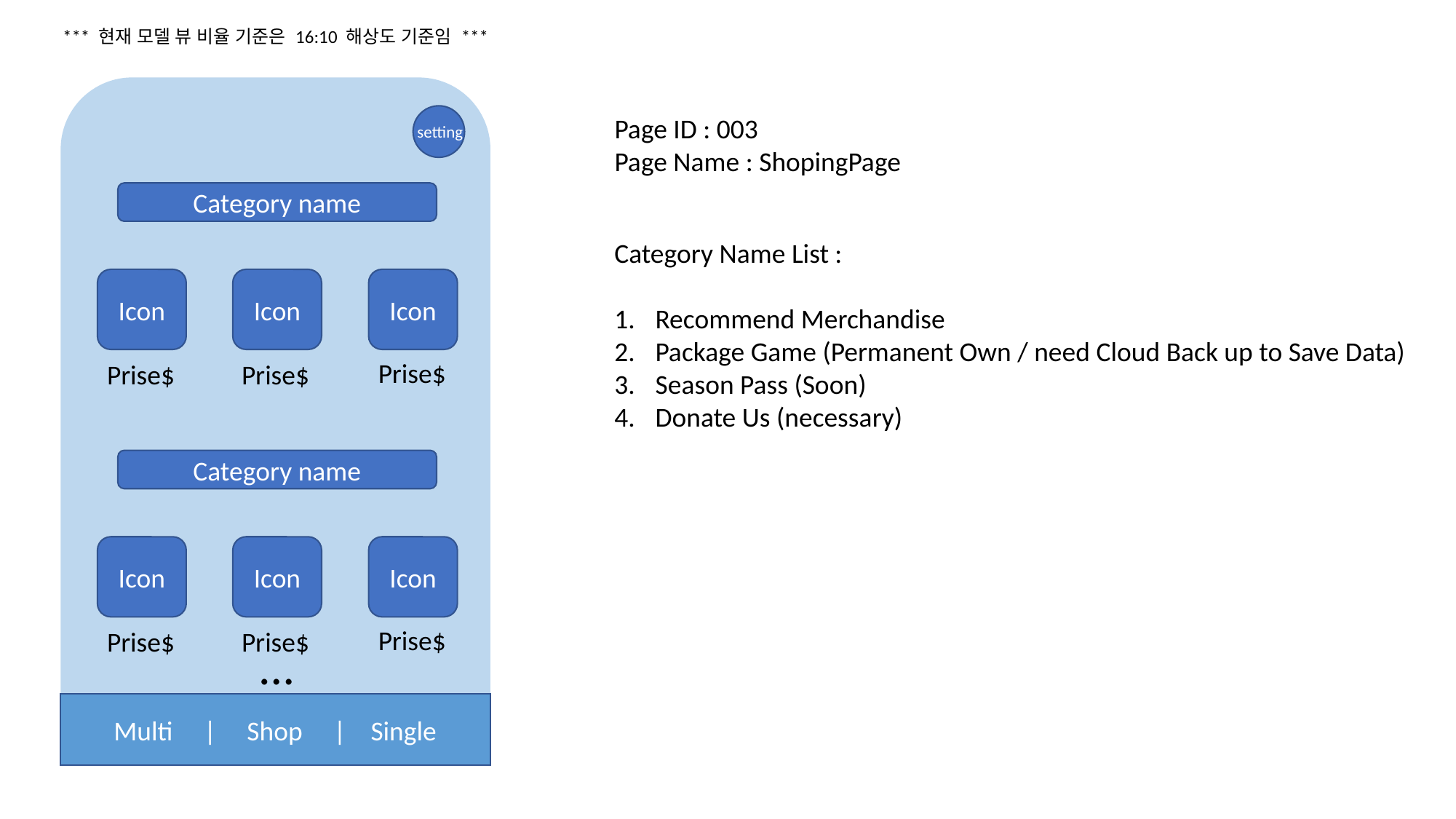

*** 현재 모델 뷰 비율 기준은 16:10 해상도 기준임 ***

Page ID : 003
Page Name : ShopingPage
setting
Category name
Category Name List :

Recommend Merchandise
Package Game (Permanent Own / need Cloud Back up to Save Data)
Season Pass (Soon)
Donate Us (necessary)
Icon
Icon
Icon
Prise$
Prise$
Prise$
Category name
Icon
Icon
Icon
Prise$
Prise$
Prise$
…
Multi     |     Shop     |    Single